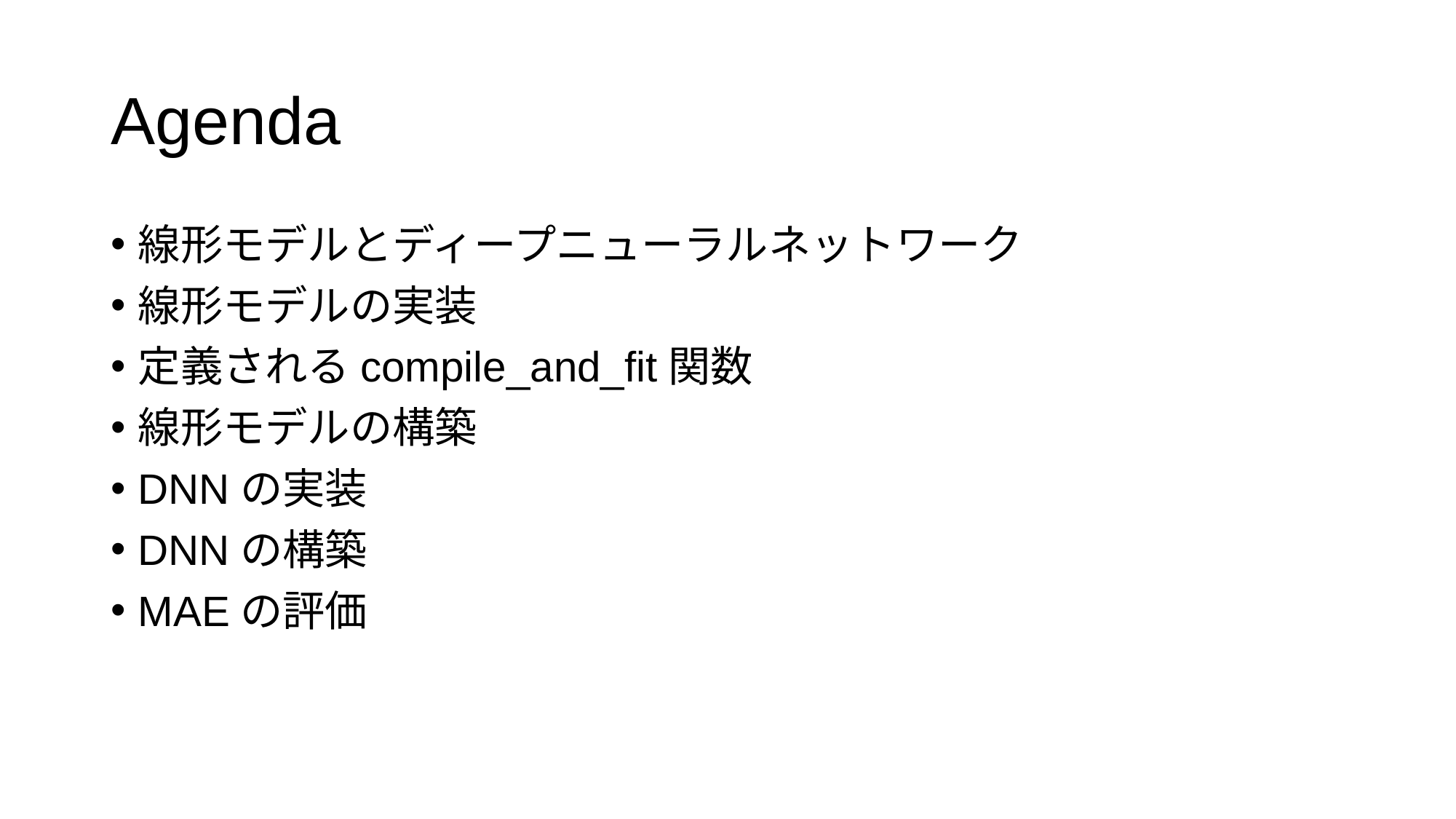

# Agenda
線形モデルとディープニューラルネットワーク
線形モデルの実装
定義されるcompile_and_fit関数
線形モデルの構築
DNNの実装
DNNの構築
MAEの評価